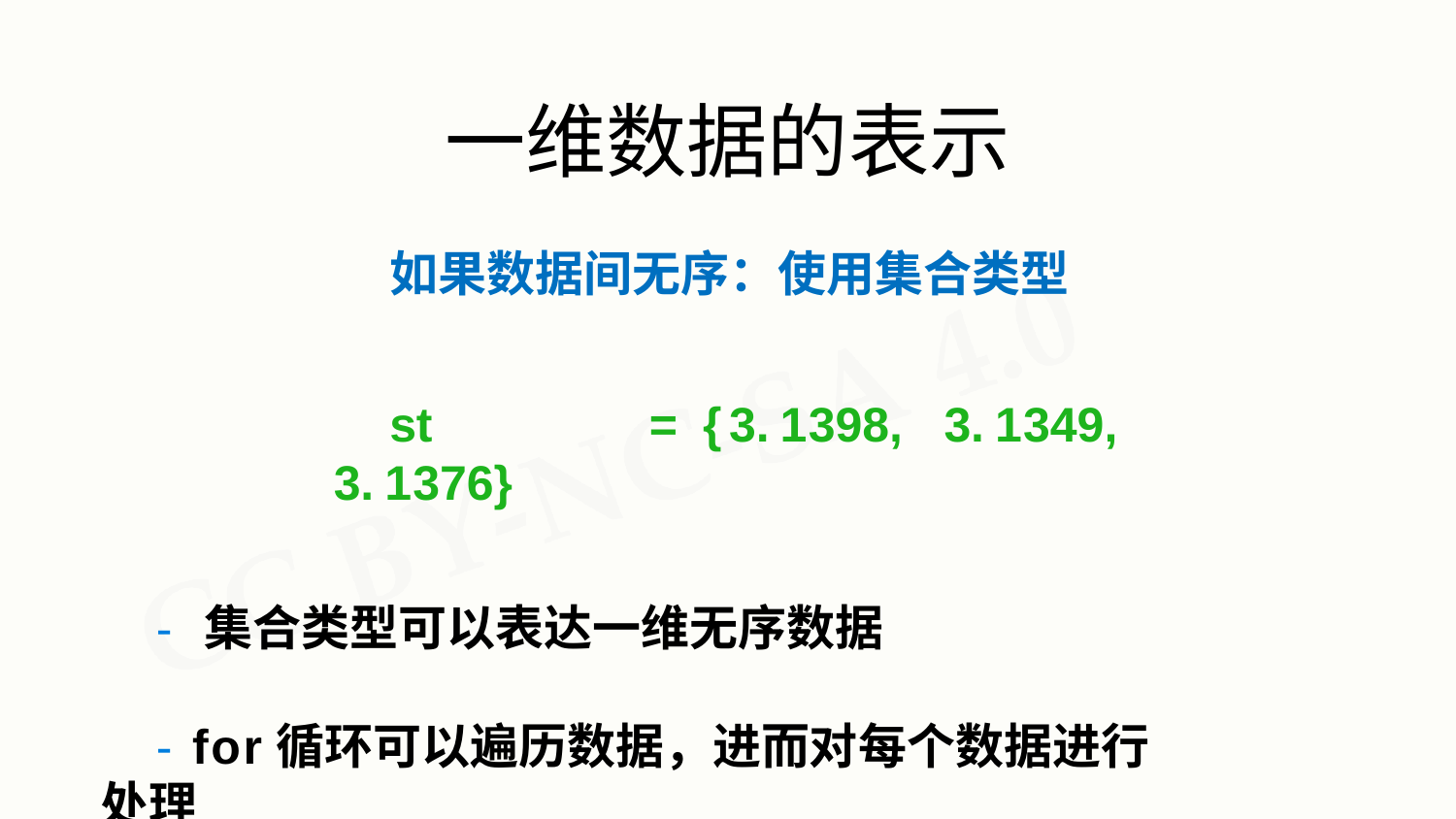

# 一维数据的表示
如果数据间无序：使用集合类型

st	=	{3.1398,	3.1349,	3.1376}

- 集合类型可以表达一维无序数据

- for循环可以遍历数据，进而对每个数据进行处理